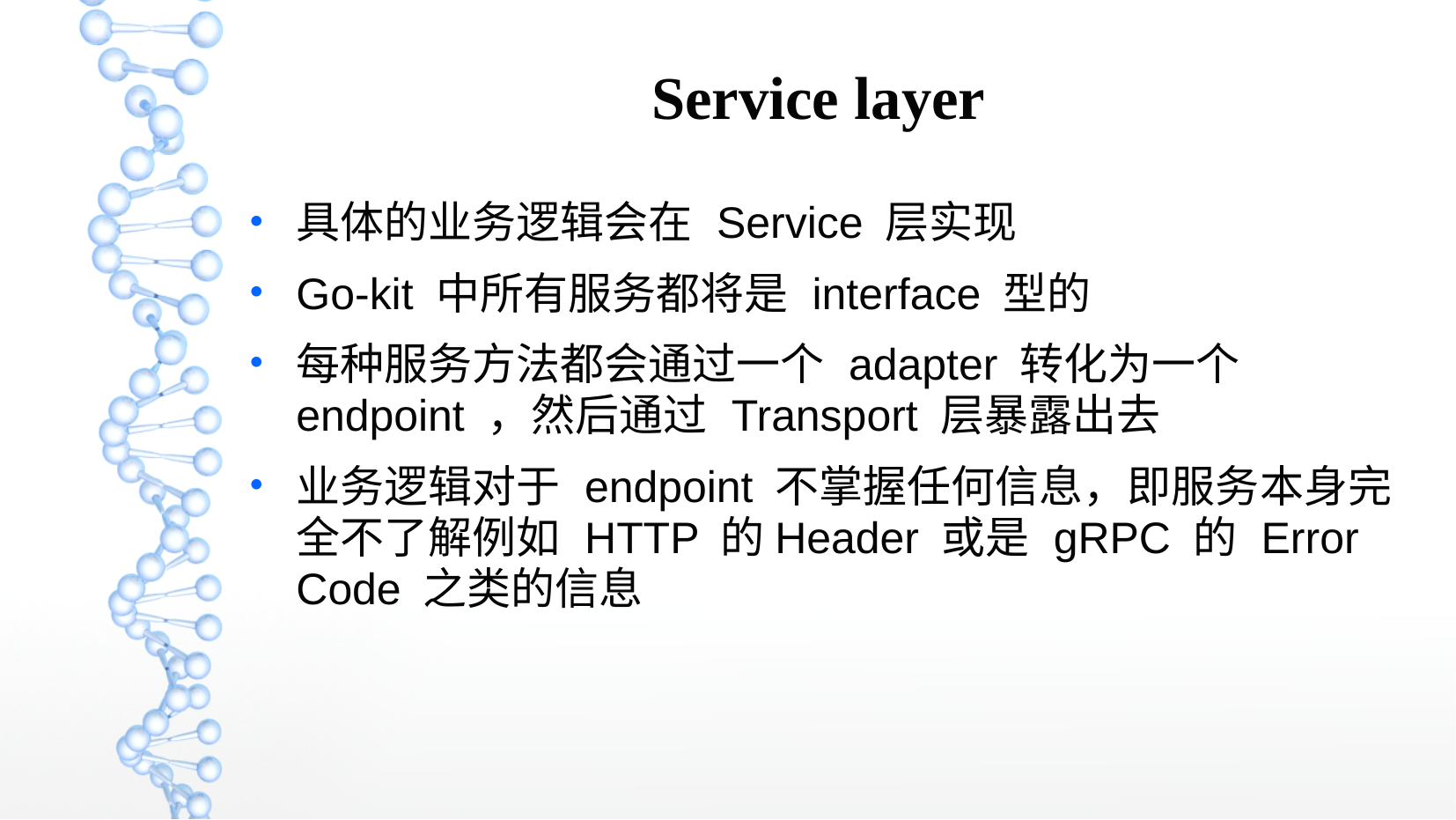

Service layer
具体的业务逻辑会在 Service 层实现
Go-kit 中所有服务都将是 interface 型的
每种服务方法都会通过一个 adapter 转化为一个 endpoint ，然后通过 Transport 层暴露出去
业务逻辑对于 endpoint 不掌握任何信息，即服务本身完全不了解例如 HTTP 的Header 或是 gRPC 的 Error Code 之类的信息